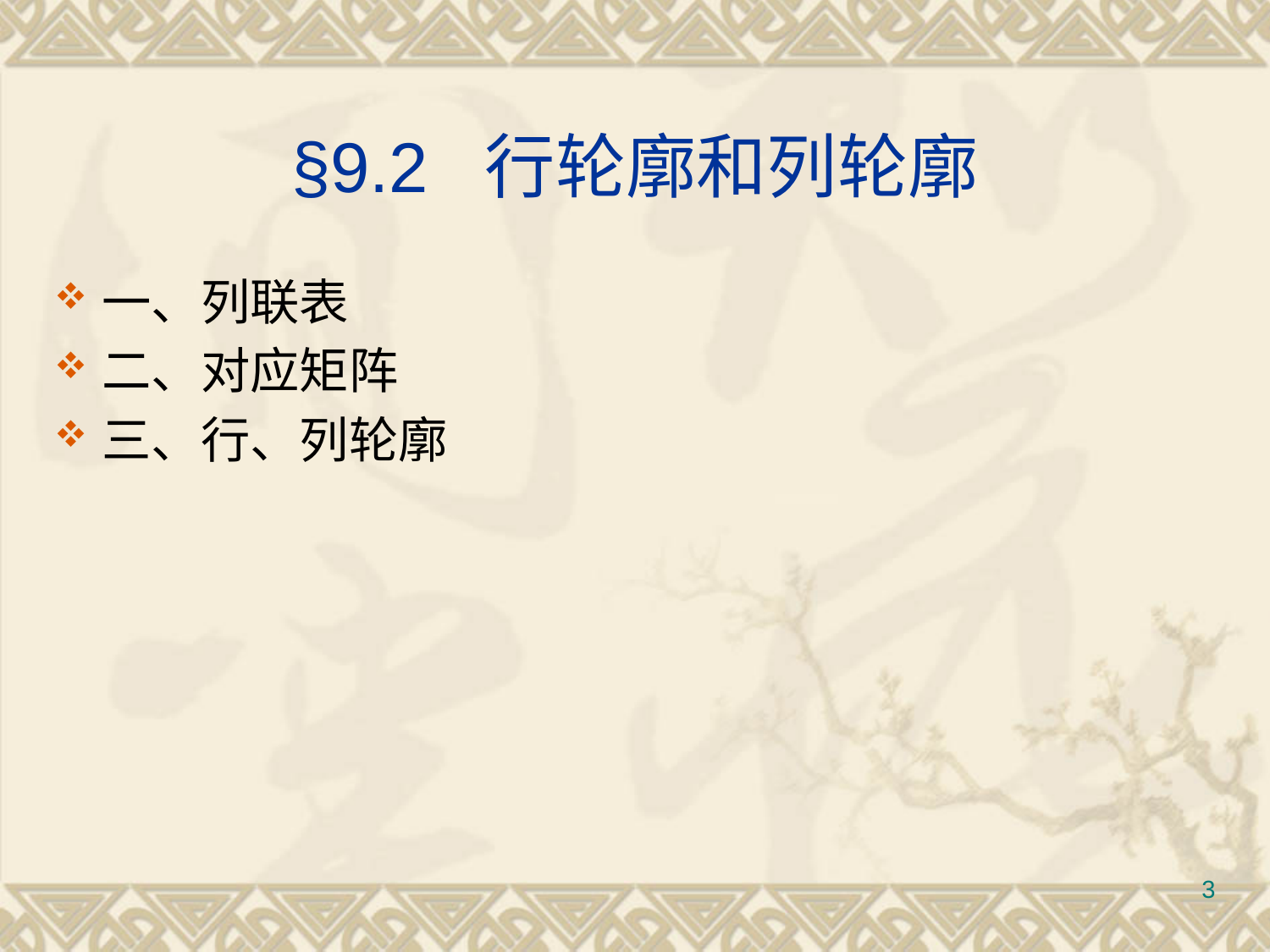

# §9.2  行轮廓和列轮廓
一、列联表
二、对应矩阵
三、行、列轮廓
3